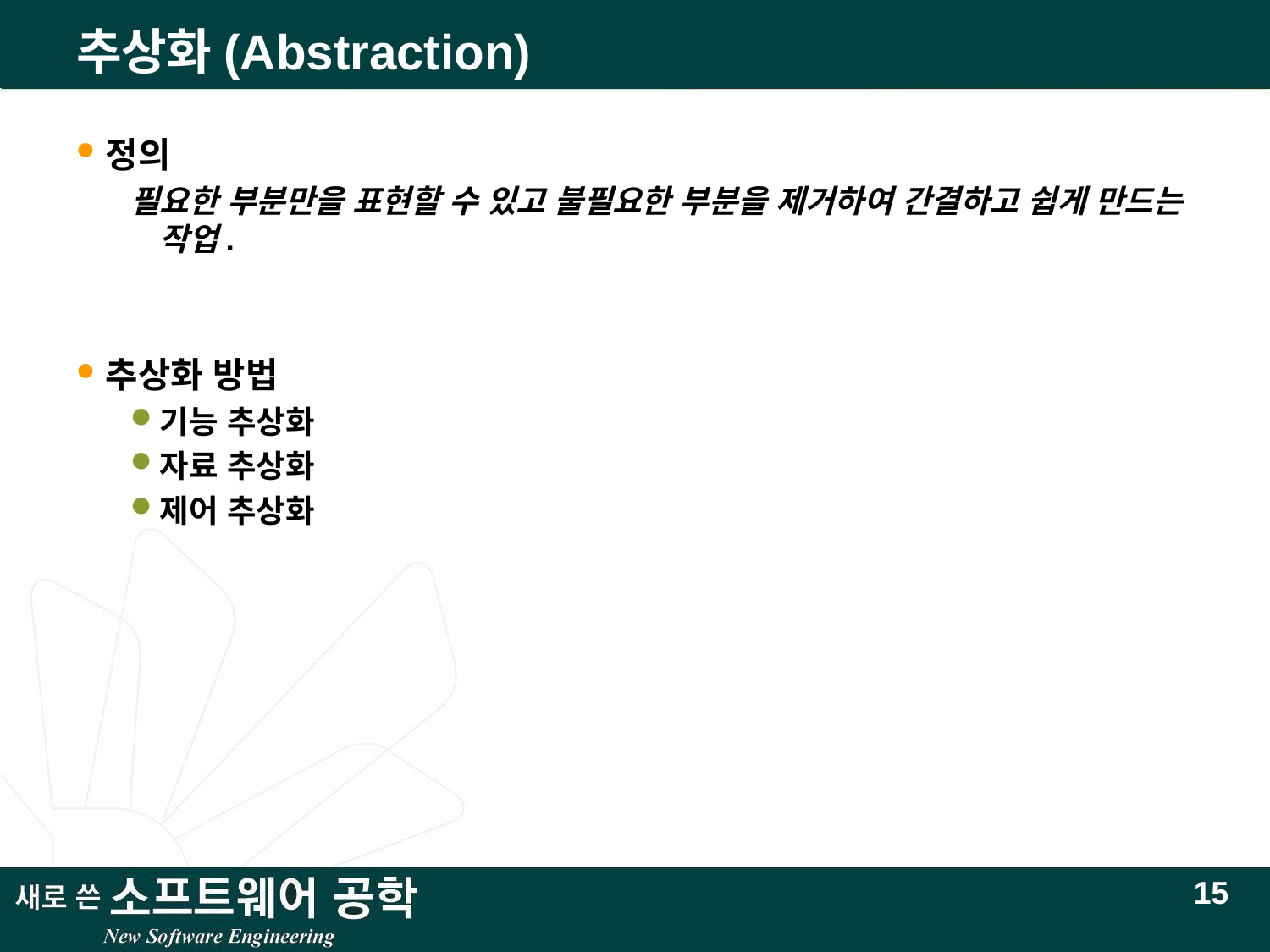

# 추상화(Abstraction)
정의
필요한 부분만을 표현할 수 있고 불필요한 부분을 제거하여 간결하고 쉽게 만드는 작업.

추상화 방법
기능 추상화
자료 추상화
제어 추상화